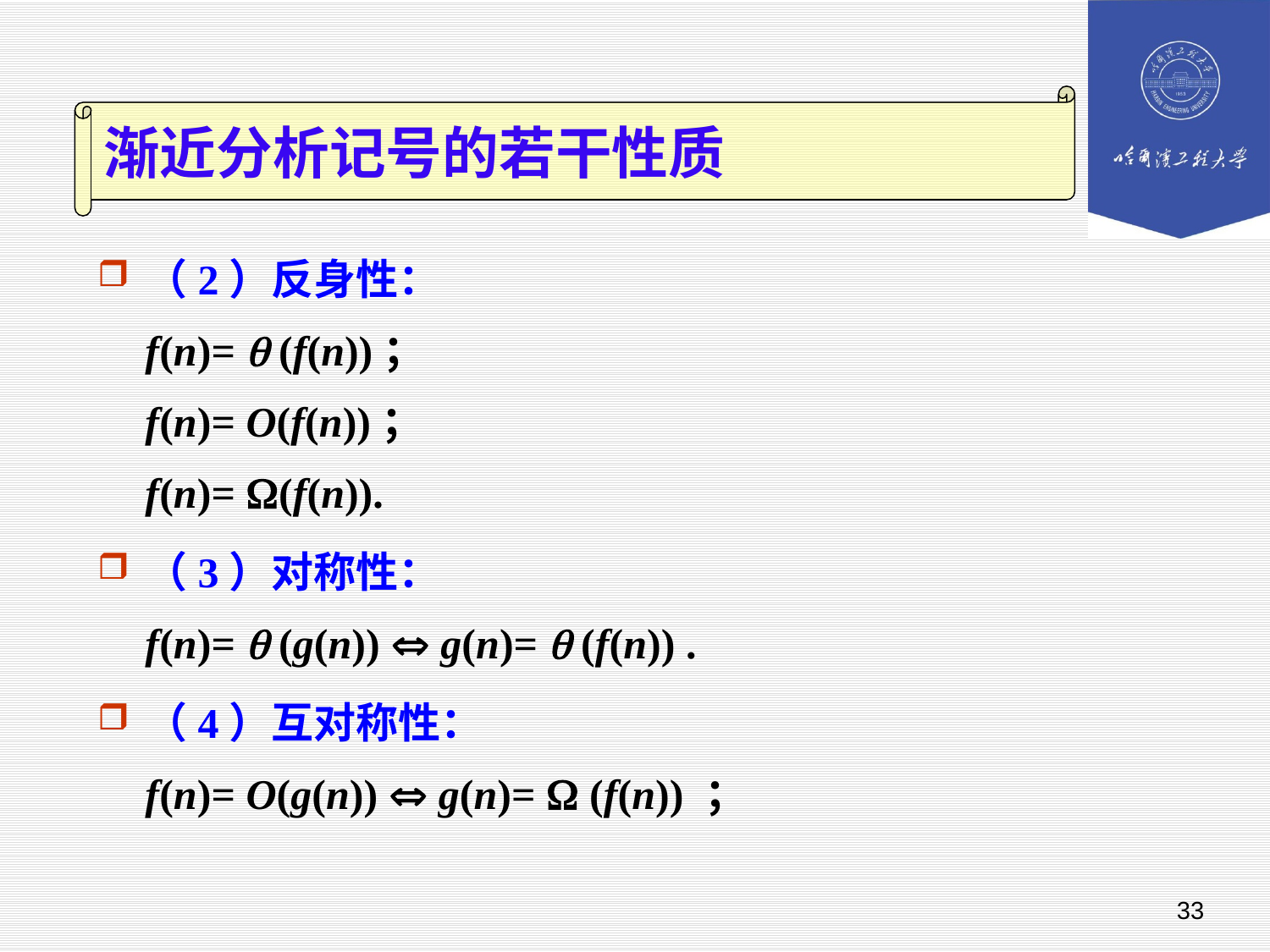

渐近分析记号的若干性质
（2）反身性：
f(n)= θ (f(n))；
f(n)= O(f(n))；
f(n)= Ω(f(n)).
（3）对称性：
f(n)= θ (g(n)) ⇔ g(n)= θ (f(n)) .
（4）互对称性：
f(n)= O(g(n)) ⇔ g(n)= Ω (f(n)) ；
33